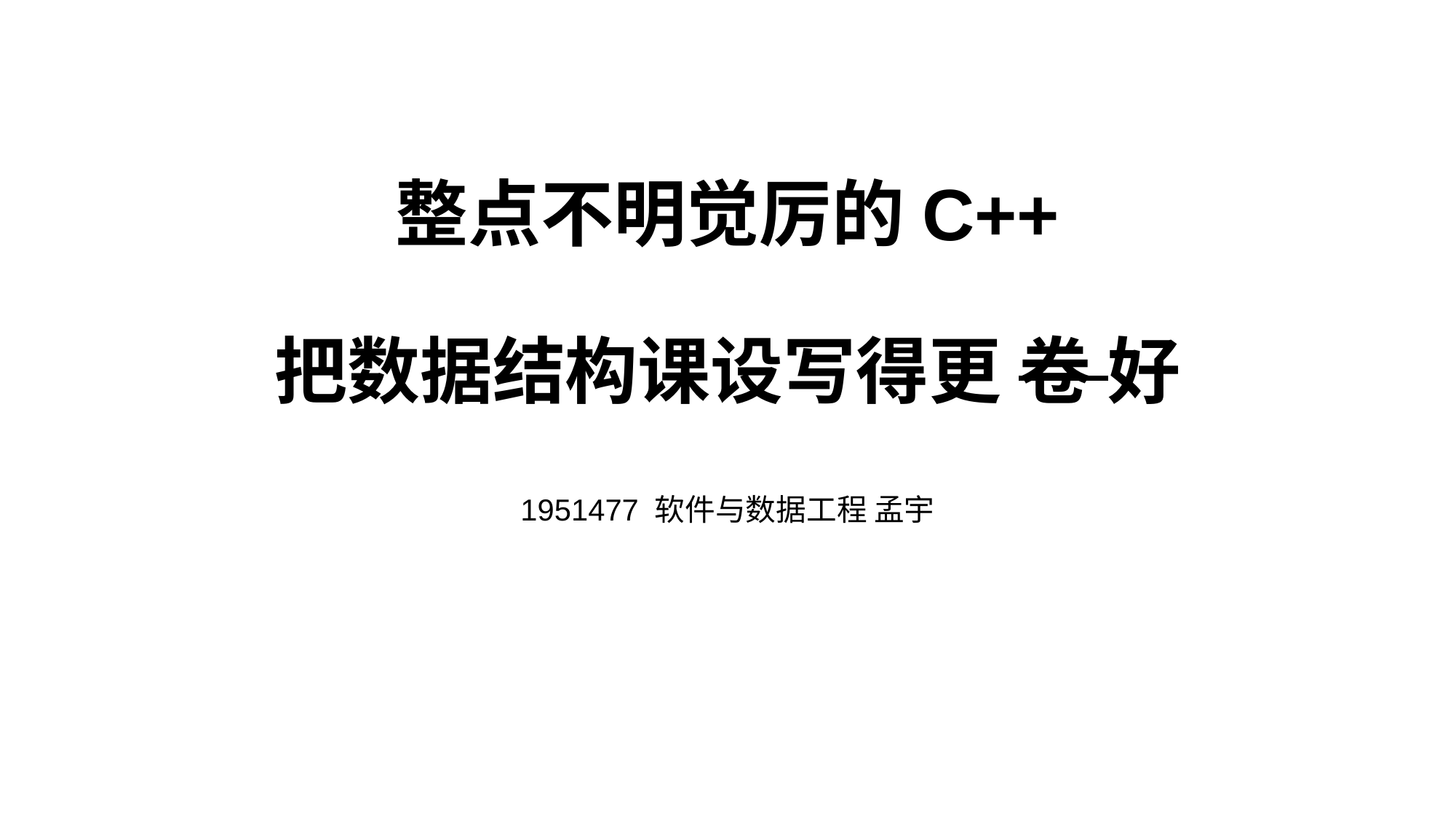

# 整点不明觉厉的C++ 把数据结构课设写得更 卷 好

1951477 软件与数据工程 孟宇